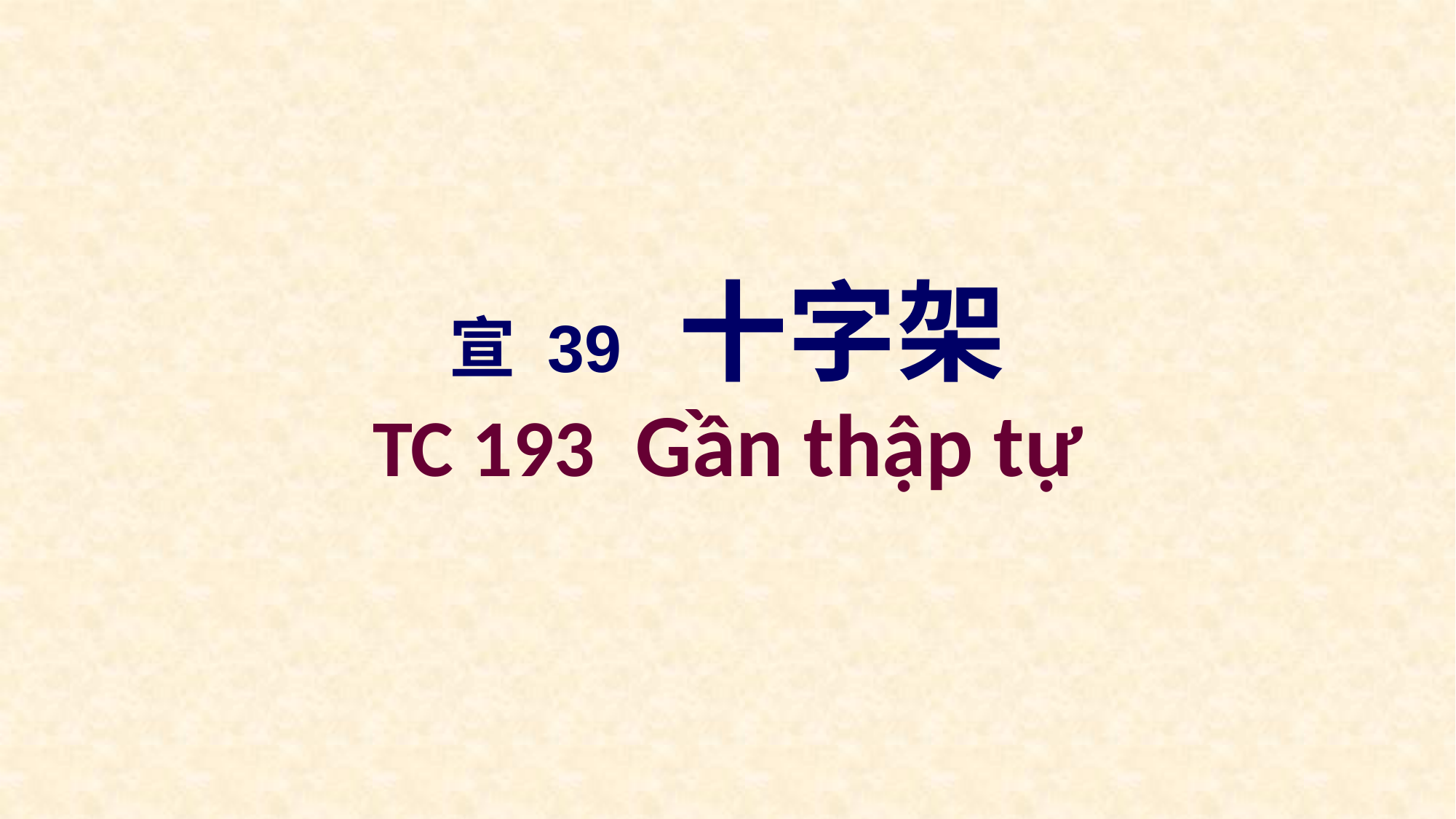

# 宣 39 十字架
TC 193  Gần thập tự